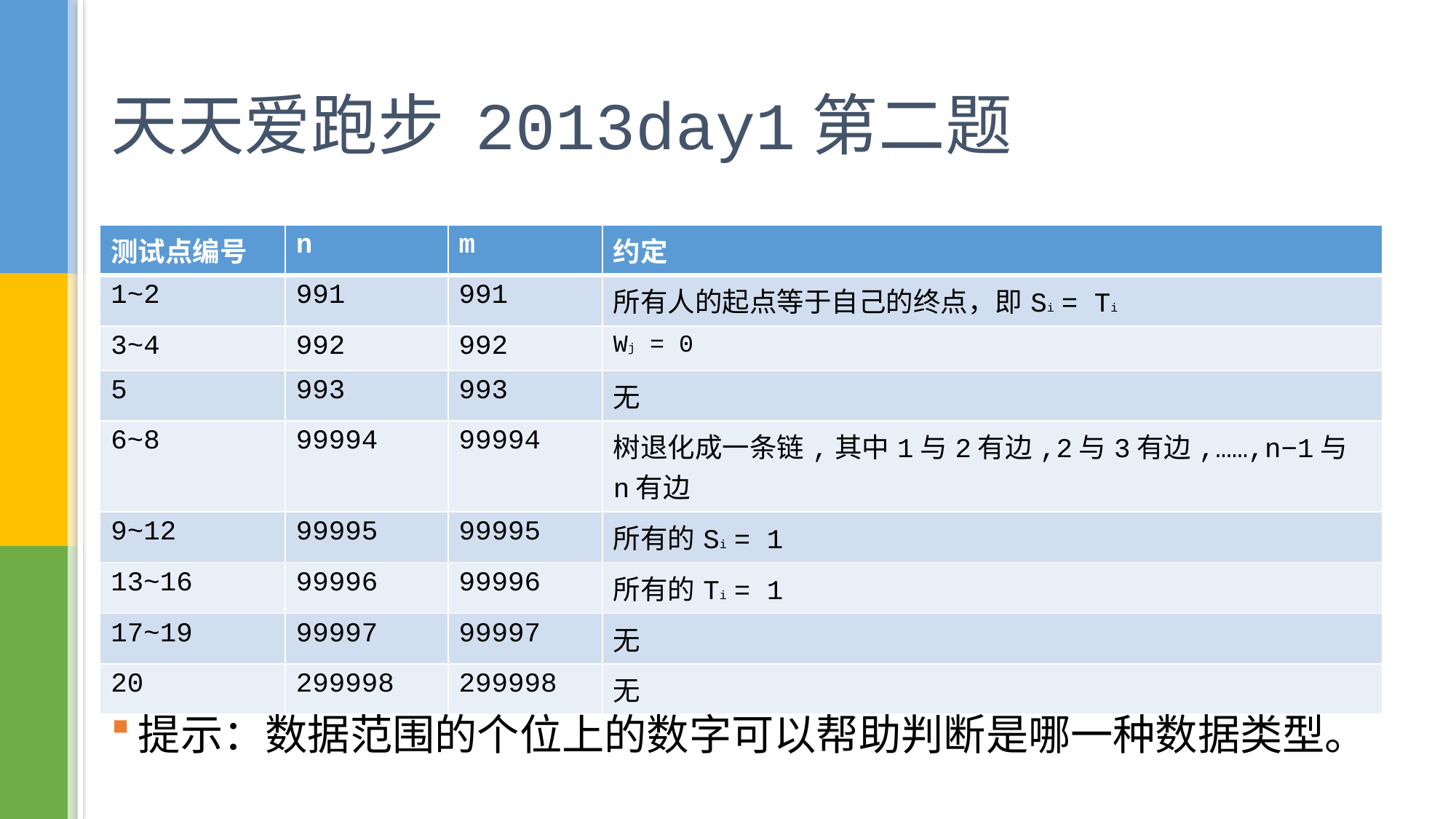

# 天天爱跑步 2013day1第二题
| 测试点编号 | n | m | 约定 |
| --- | --- | --- | --- |
| 1~2 | 991 | 991 | 所有人的起点等于自己的终点，即Si = Ti |
| 3~4 | 992 | 992 | Wj = 0 |
| 5 | 993 | 993 | 无 |
| 6~8 | 99994 | 99994 | 树退化成一条链,其中1与2有边,2与3有边,……,n−1与n有边 |
| 9~12 | 99995 | 99995 | 所有的Si = 1 |
| 13~16 | 99996 | 99996 | 所有的Ti = 1 |
| 17~19 | 99997 | 99997 | 无 |
| 20 | 299998 | 299998 | 无 |
提示：数据范围的个位上的数字可以帮助判断是哪一种数据类型。